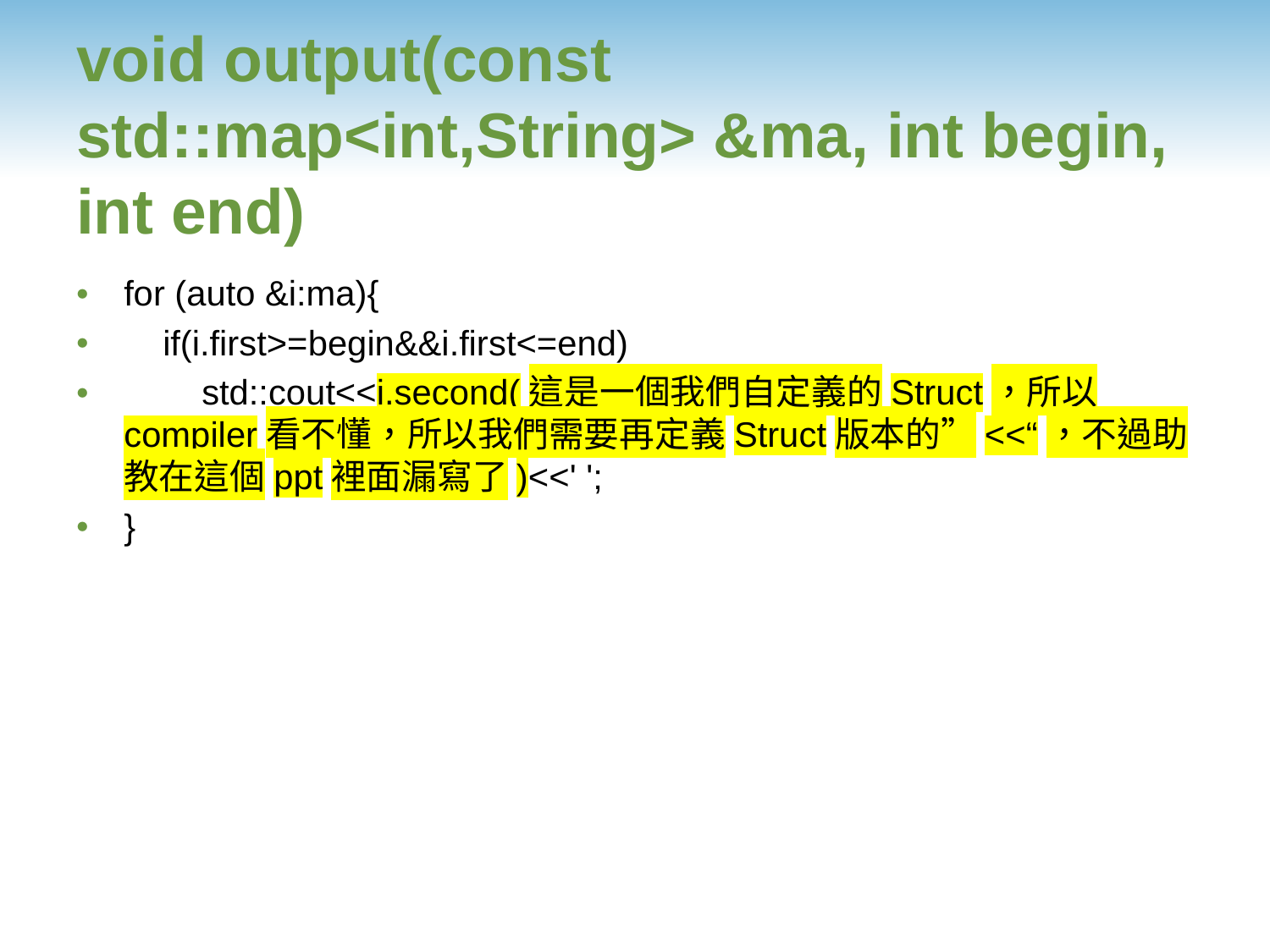

# void output(const std::map<int,String> &ma, int begin, int end)
for (auto &i:ma){
    if(i.first>=begin&&i.first<=end)
        std::cout<<i.second(這是一個我們自定義的Struct，所以compiler看不懂，所以我們需要再定義Struct版本的”<<“，不過助教在這個ppt裡面漏寫了)<<' ';
}